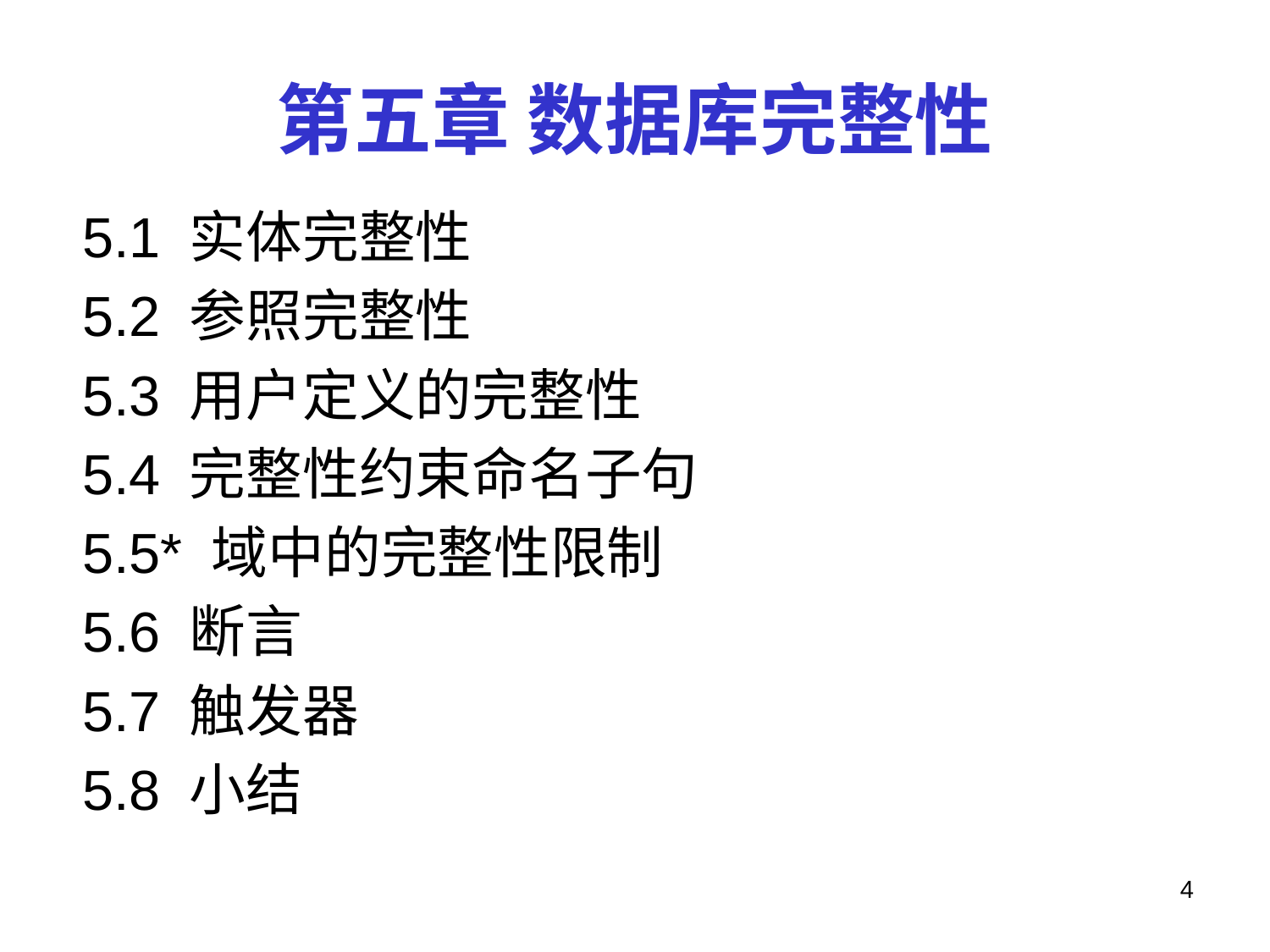

# 第五章 数据库完整性
5.1 实体完整性
5.2 参照完整性
5.3 用户定义的完整性
5.4 完整性约束命名子句
5.5* 域中的完整性限制
5.6 断言
5.7 触发器
5.8 小结
4